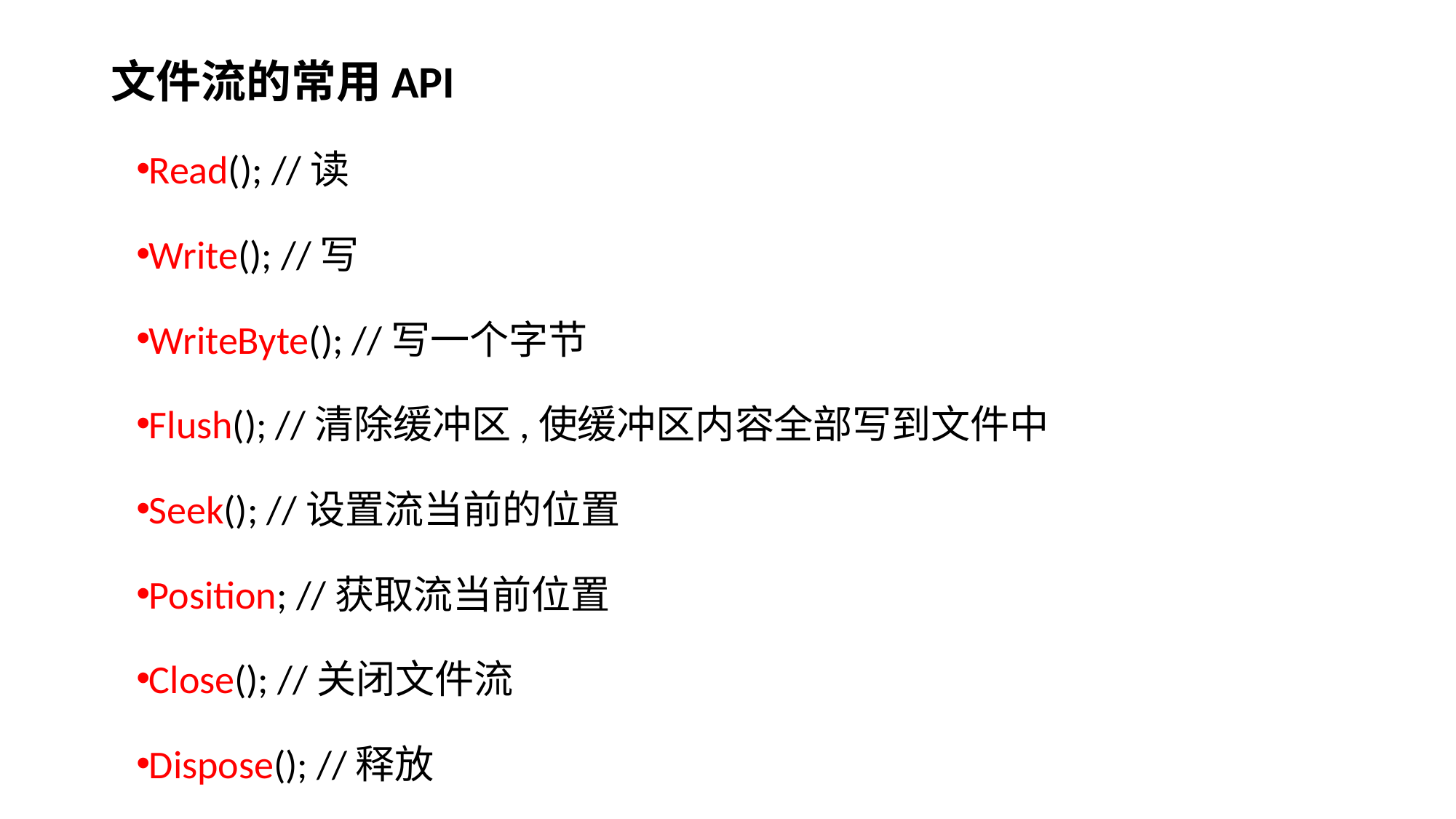

文件流的常用API
Read(); //读
Write(); //写
WriteByte(); //写一个字节
Flush(); //清除缓冲区,使缓冲区内容全部写到文件中
Seek(); //设置流当前的位置
Position; //获取流当前位置
Close(); //关闭文件流
Dispose(); //释放